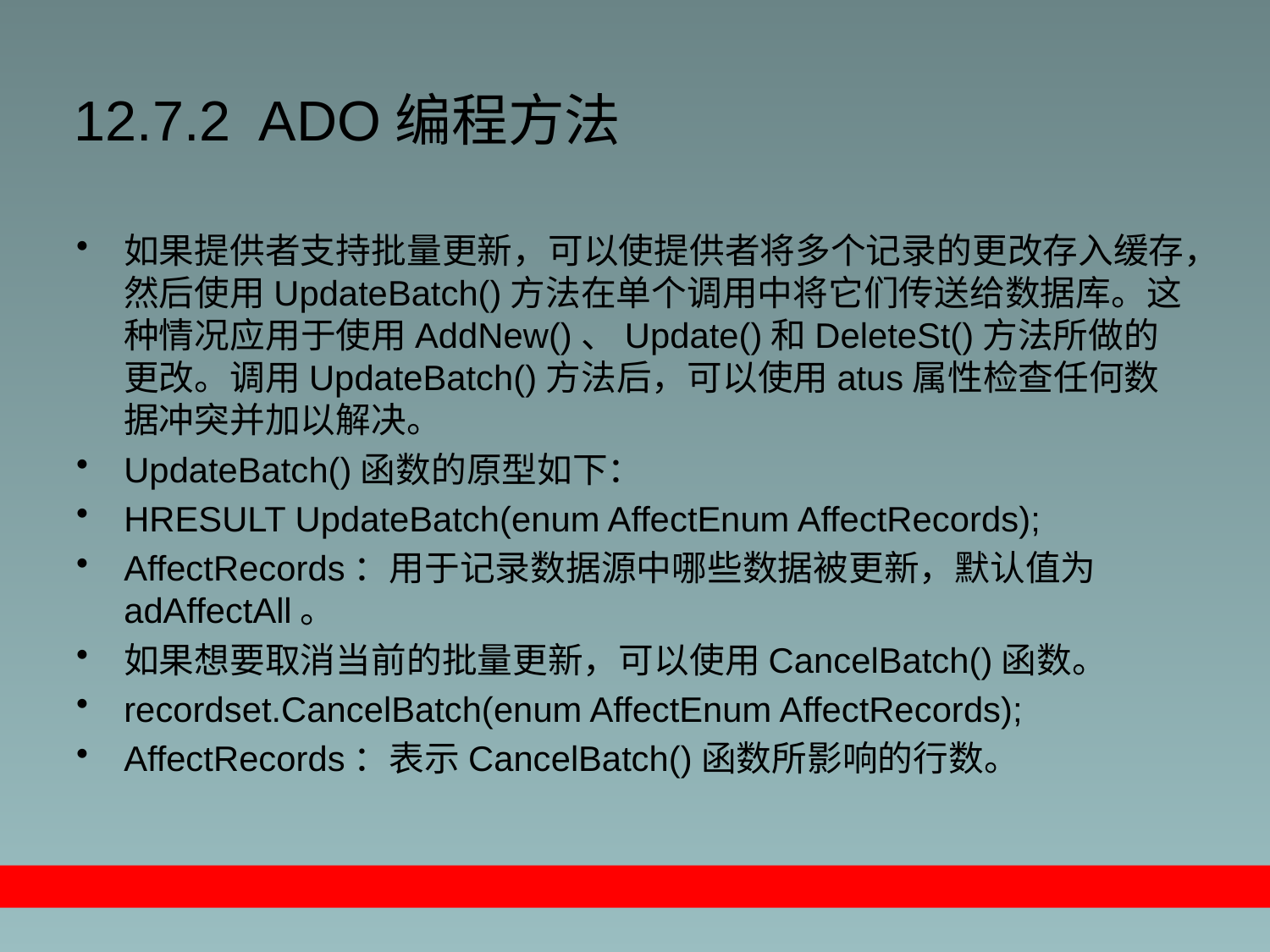

# 12.7.2  ADO编程方法
如果提供者支持批量更新，可以使提供者将多个记录的更改存入缓存，然后使用UpdateBatch()方法在单个调用中将它们传送给数据库。这种情况应用于使用AddNew()、Update()和DeleteSt()方法所做的更改。调用UpdateBatch()方法后，可以使用atus属性检查任何数据冲突并加以解决。
UpdateBatch()函数的原型如下：
HRESULT UpdateBatch(enum AffectEnum AffectRecords);
AffectRecords：用于记录数据源中哪些数据被更新，默认值为adAffectAll。
如果想要取消当前的批量更新，可以使用CancelBatch()函数。
recordset.CancelBatch(enum AffectEnum AffectRecords);
AffectRecords：表示CancelBatch()函数所影响的行数。